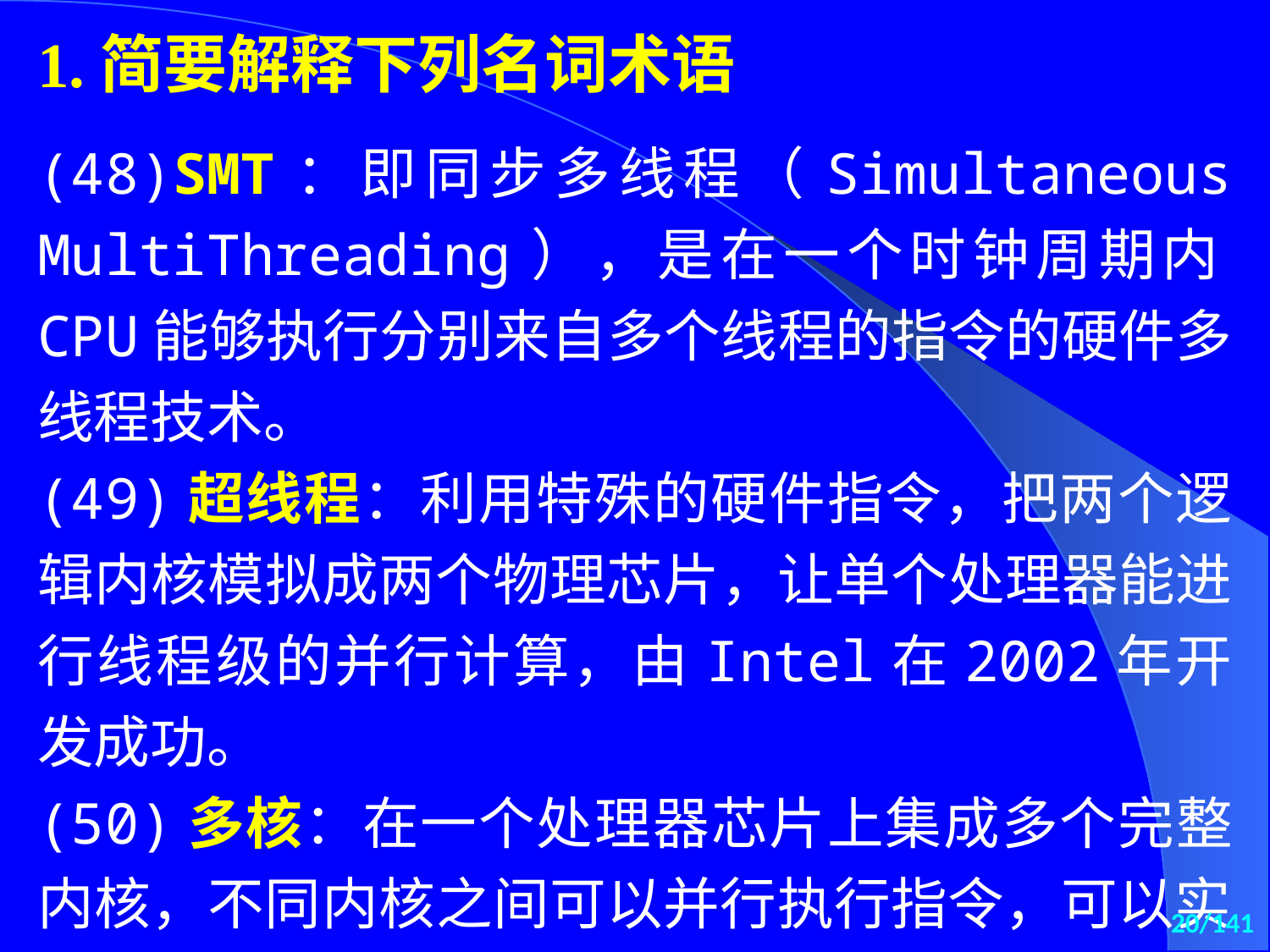

1.简要解释下列名词术语
(48)SMT：即同步多线程（Simultaneous MultiThreading），是在一个时钟周期内CPU能够执行分别来自多个线程的指令的硬件多线程技术。
(49)超线程：利用特殊的硬件指令，把两个逻辑内核模拟成两个物理芯片，让单个处理器能进行线程级的并行计算，由Intel在2002年开发成功。
(50)多核：在一个处理器芯片上集成多个完整内核，不同内核之间可以并行执行指令，可以实现多个低频内核产生单个高频内核的处理效能。
20/141